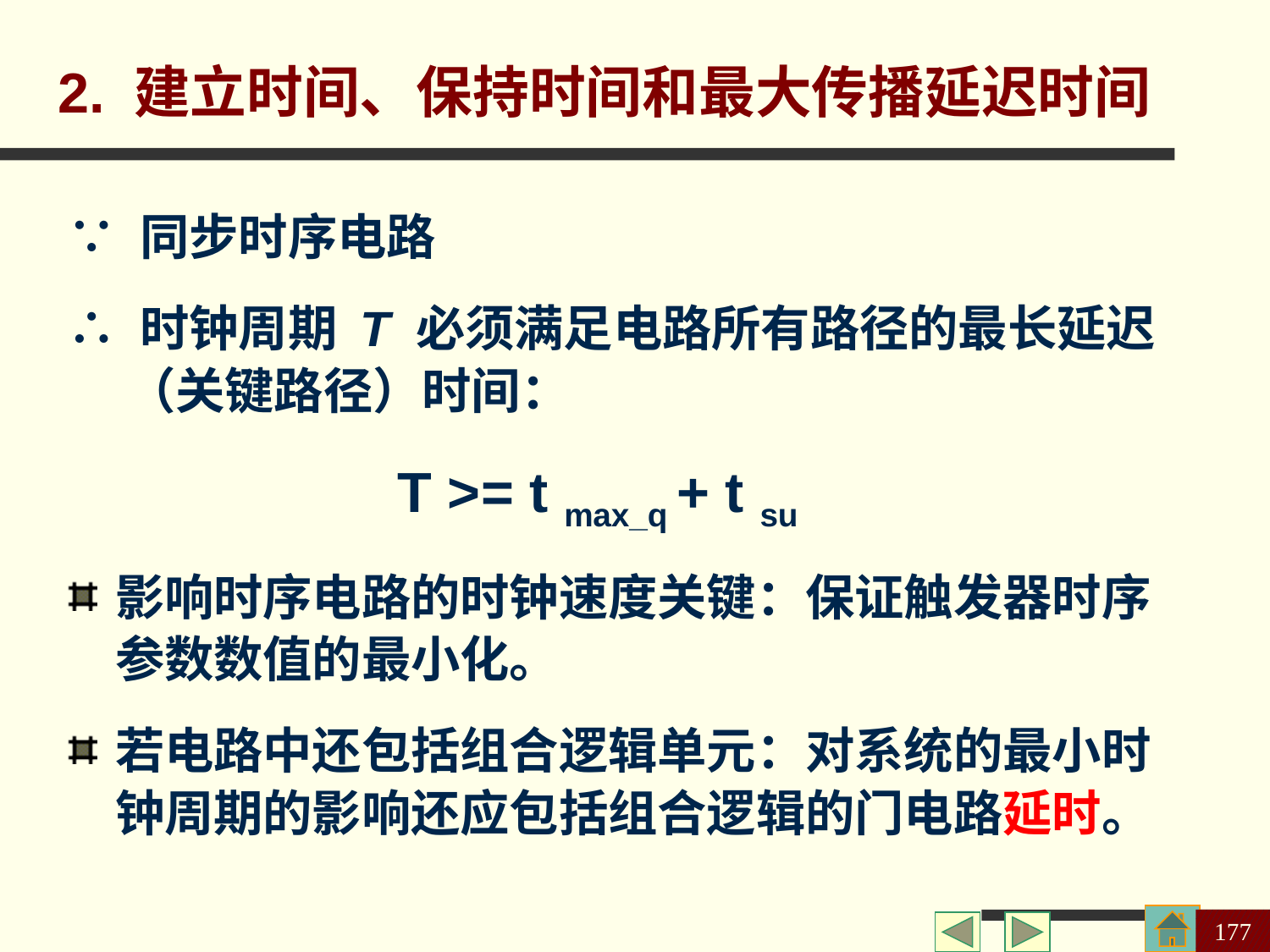

2. 建立时间、保持时间和最大传播延迟时间
∵ 同步时序电路
∴ 时钟周期 T 必须满足电路所有路径的最长延迟   （关键路径）时间：
                        T >= t max_q + t su
影响时序电路的时钟速度关键：保证触发器时序参数数值的最小化。
若电路中还包括组合逻辑单元：对系统的最小时钟周期的影响还应包括组合逻辑的门电路延时。
177